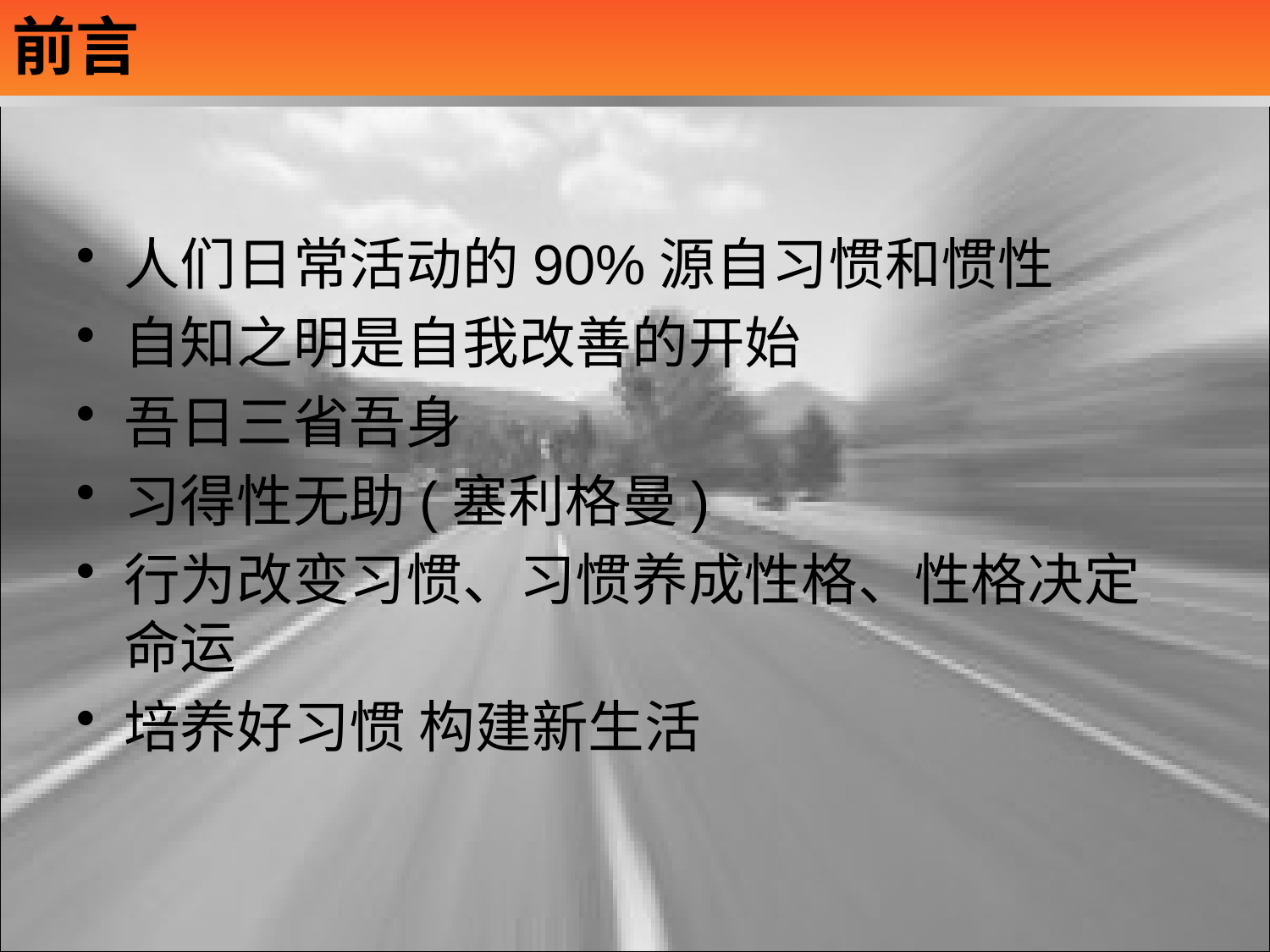

# 前言
人们日常活动的90%源自习惯和惯性
自知之明是自我改善的开始
吾日三省吾身
习得性无助(塞利格曼)
行为改变习惯、习惯养成性格、性格决定命运
培养好习惯 构建新生活